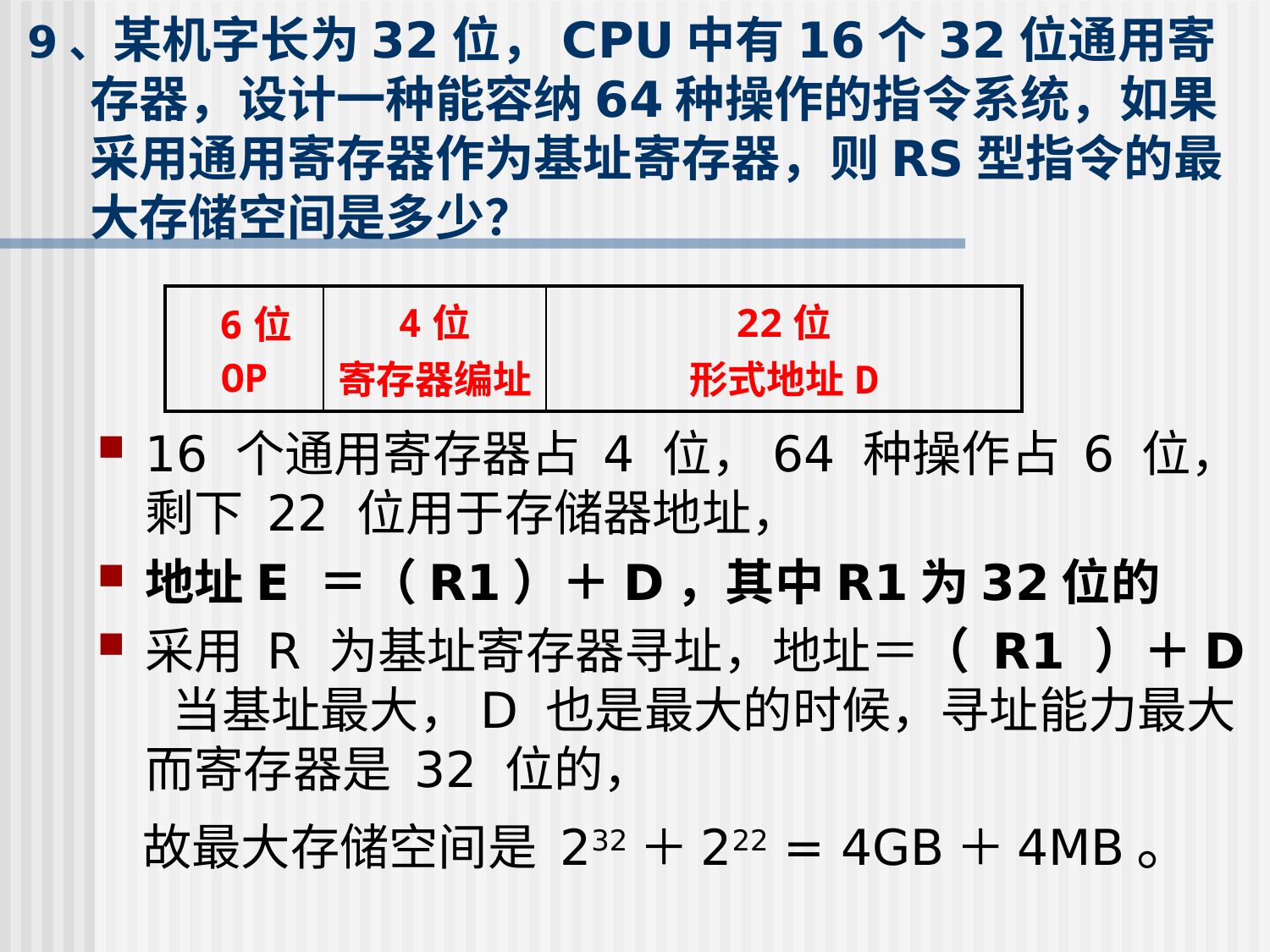

9、某机字长为32位，CPU中有16个32位通用寄存器，设计一种能容纳64种操作的指令系统，如果采用通用寄存器作为基址寄存器，则RS型指令的最大存储空间是多少？
| 6位 OP | 4位 寄存器编址 | 22位 形式地址D |
| --- | --- | --- |
16 个通用寄存器占 4 位，64 种操作占 6 位，剩下 22 位用于存储器地址，
地址E ＝（R1）＋D，其中R1为32位的
采用 R 为基址寄存器寻址，地址＝（ R1 ）＋D  当基址最大，D 也是最大的时候，寻址能力最大 而寄存器是 32 位的，
   故最大存储空间是 232＋222 = 4GB＋4MB。